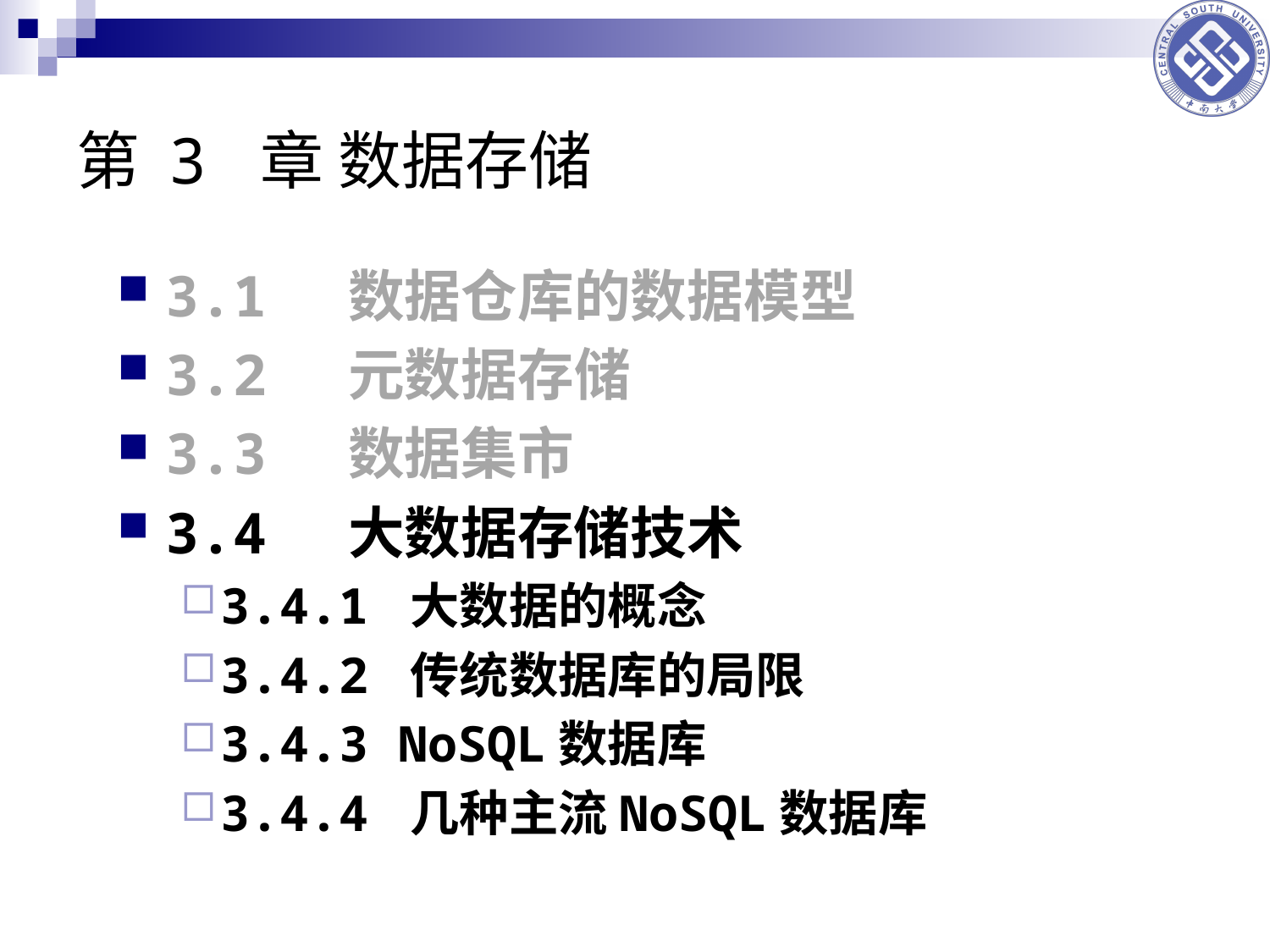

# 第 3 章 数据存储
3.1  数据仓库的数据模型
3.2  元数据存储
3.3  数据集市
3.4  大数据存储技术
3.4.1 大数据的概念
3.4.2 传统数据库的局限
3.4.3 NoSQL数据库
3.4.4 几种主流NoSQL数据库